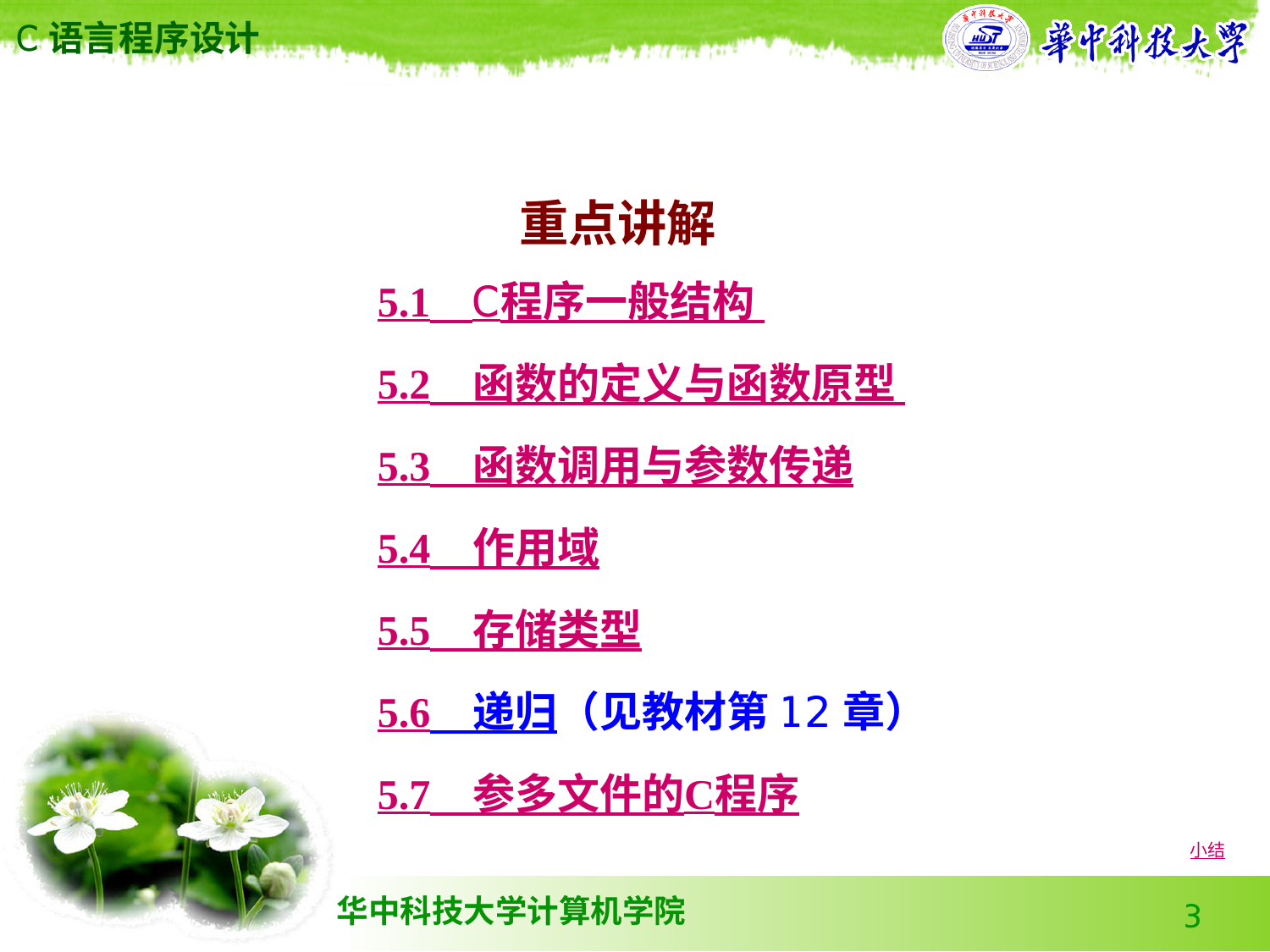

重点讲解
5.1　C程序一般结构
5.2　函数的定义与函数原型
5.3　函数调用与参数传递
5.4　作用域
5.5　存储类型
5.6　递归（见教材第12章）
5.7　参多文件的C程序
小结
3